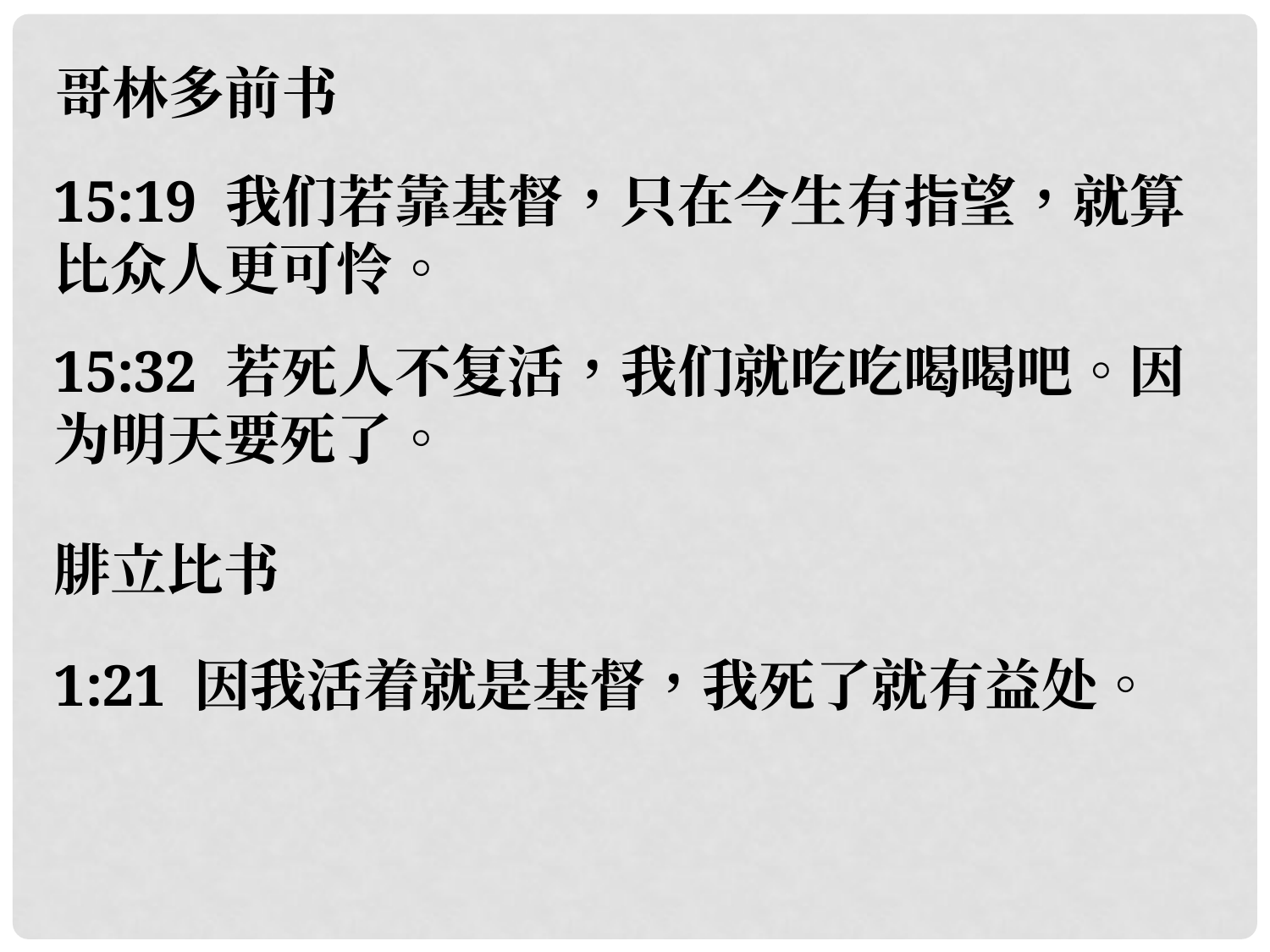

哥林多前书
15:19 我们若靠基督，只在今生有指望，就算比众人更可怜。
15:32 若死人不复活，我们就吃吃喝喝吧。因为明天要死了。
腓立比书
1:21 因我活着就是基督，我死了就有益处。